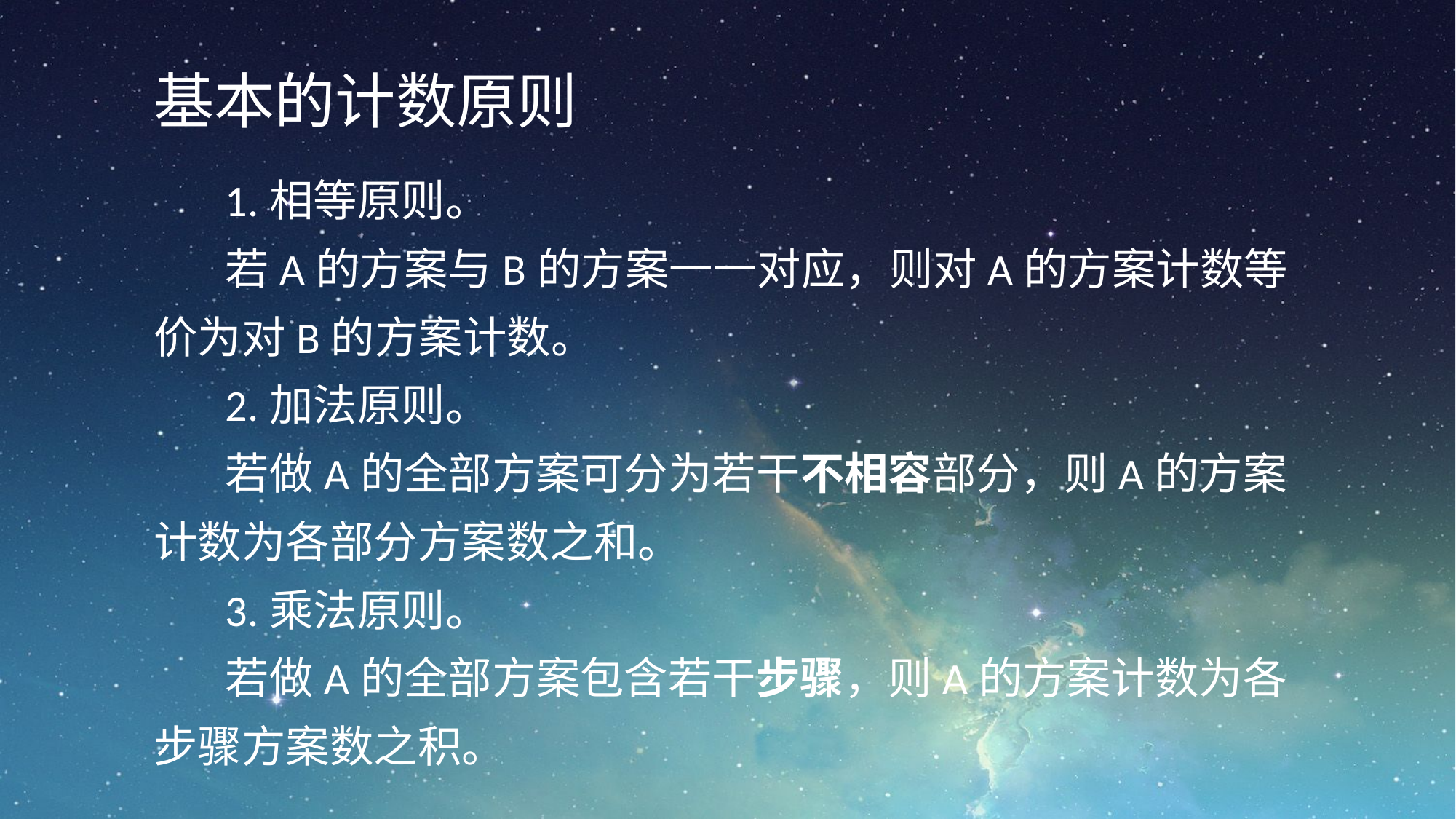

基本的计数原则
1.相等原则。
若A的方案与B的方案一一对应，则对A的方案计数等价为对B的方案计数。
2.加法原则。
若做A的全部方案可分为若干不相容部分，则A的方案计数为各部分方案数之和。
3.乘法原则。
若做A的全部方案包含若干步骤，则A的方案计数为各步骤方案数之积。